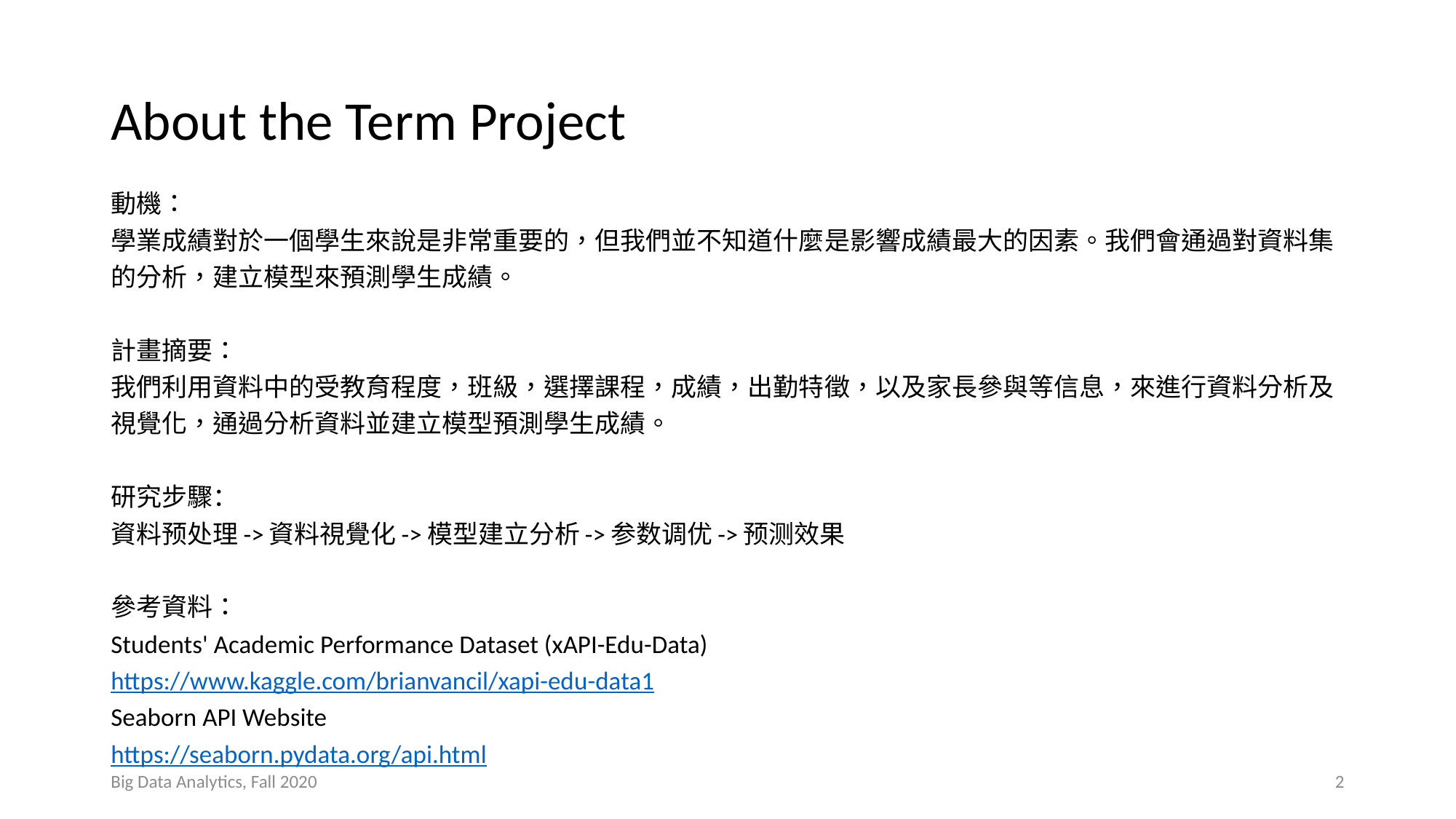

# About the Term Project
動機：
學業成績對於一個學生來說是非常重要的，但我們並不知道什麼是影響成績最大的因素。我們會通過對資料集的分析，建立模型來預測學生成績。

計畫摘要：
我們利用資料中的受教育程度，班級，選擇課程，成績，出勤特徵，以及家長參與等信息，來進行資料分析及視覺化，通過分析資料並建立模型預測學生成績。

研究步驟：
資料预处理->資料視覺化->模型建立分析->参数调优->预测效果

參考資料：
Students' Academic Performance Dataset (xAPI-Edu-Data)
https://www.kaggle.com/brianvancil/xapi-edu-data1
Seaborn API Website
https://seaborn.pydata.org/api.html
Big Data Analytics, Fall 2020
2